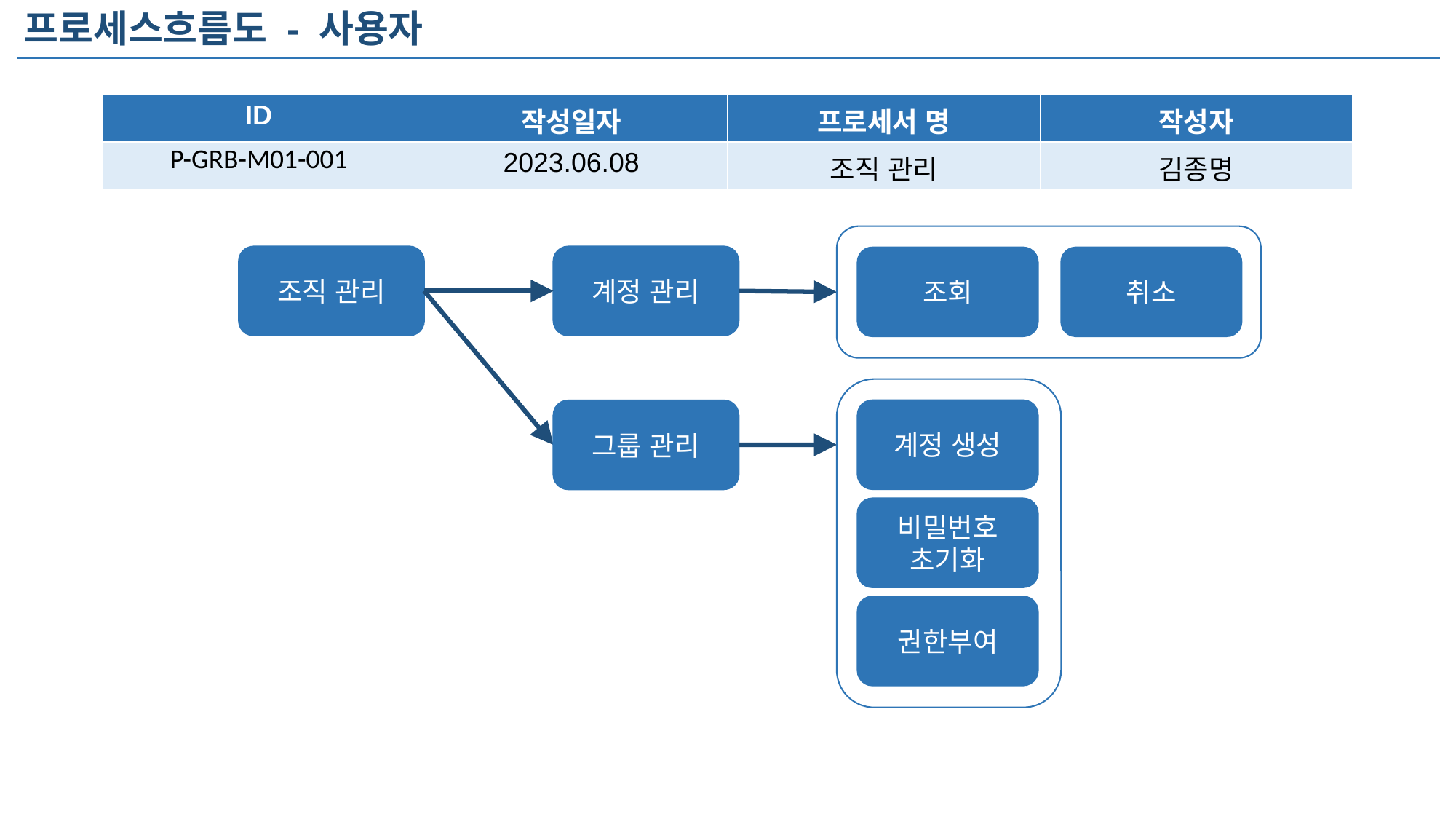

프로세스흐름도 - 사용자
| ID | 작성일자 | 프로세서 명 | 작성자 |
| --- | --- | --- | --- |
| P-GRB-M01-001 | 2023.06.08 | 조직 관리 | 김종명 |

조직 관리
계정 관리
취소
조회

계정 생성
그룹 관리
비밀번호 초기화
권한부여